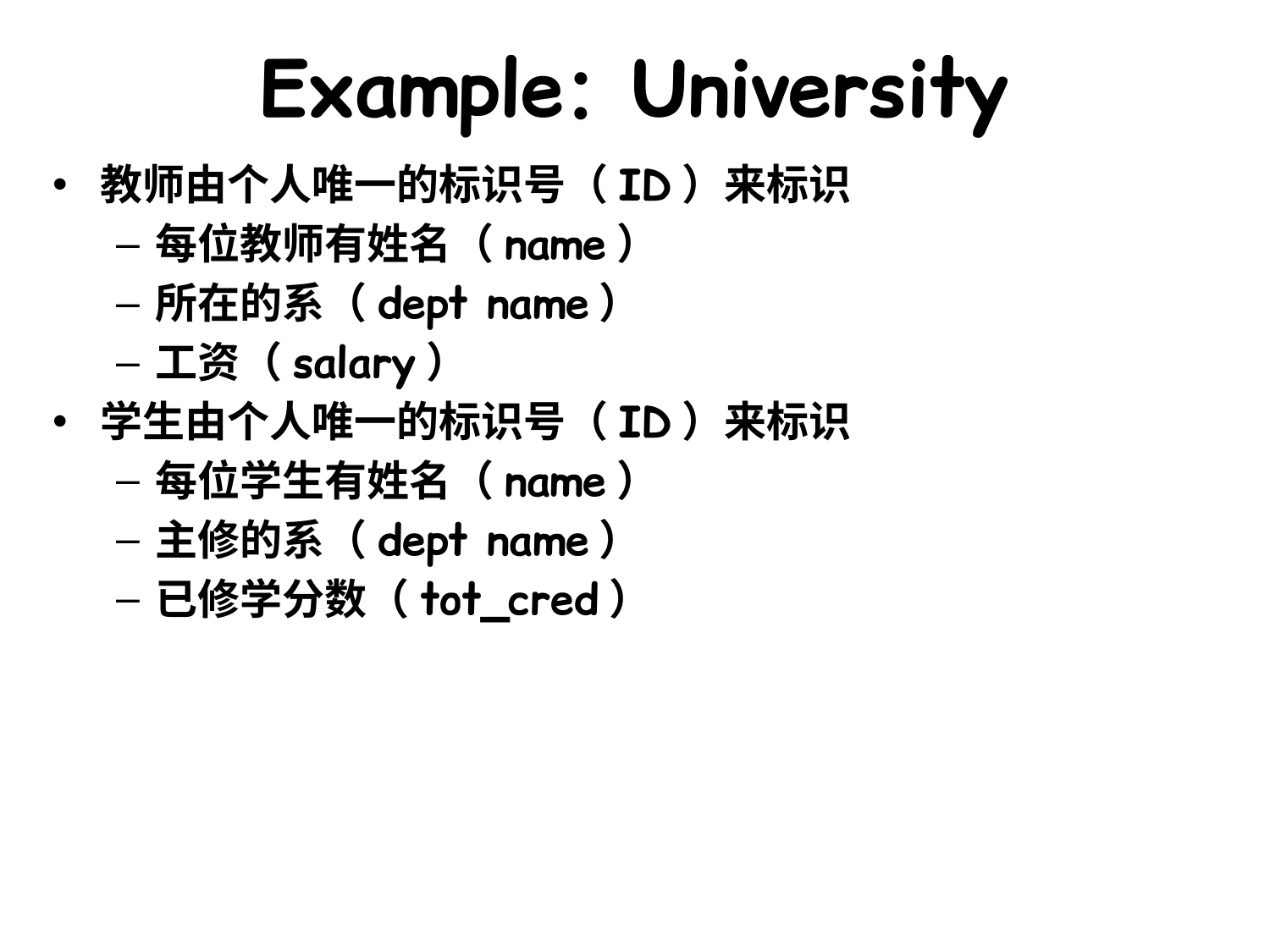

# Example: University
教师由个人唯一的标识号（ID）来标识
每位教师有姓名（name）
所在的系（dept name）
工资（salary）
学生由个人唯一的标识号（ID）来标识
每位学生有姓名（name）
主修的系（dept name）
已修学分数（tot_cred）